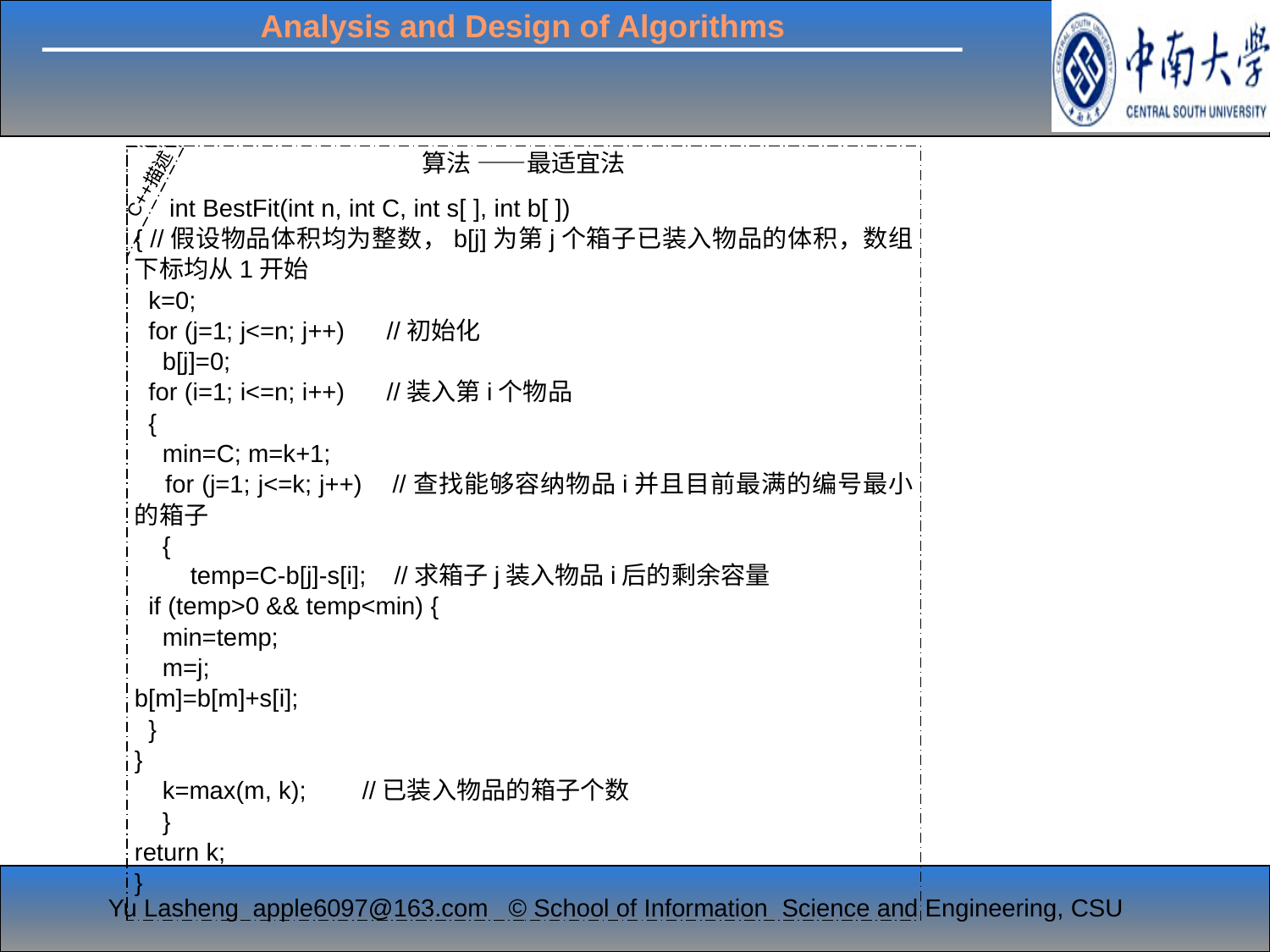

算法 ——最适宜法
     int BestFit(int n, int C, int s[ ], int b[ ])
{ //假设物品体积均为整数，b[j]为第j个箱子已装入物品的体积，数组下标均从1开始
  k=0;
  for (j=1; j<=n; j++)      //初始化
    b[j]=0;
  for (i=1; i<=n; i++)      //装入第i个物品
  {
    min=C; m=k+1;
    for (j=1; j<=k; j++)    //查找能够容纳物品i并且目前最满的编号最小的箱子
    {
        temp=C-b[j]-s[i];    //求箱子j装入物品i后的剩余容量
  if (temp>0 && temp<min) {
    min=temp;
    m=j;
b[m]=b[m]+s[i];
  }
}
    k=max(m, k);        //已装入物品的箱子个数
    }
return k;
}

C++描述